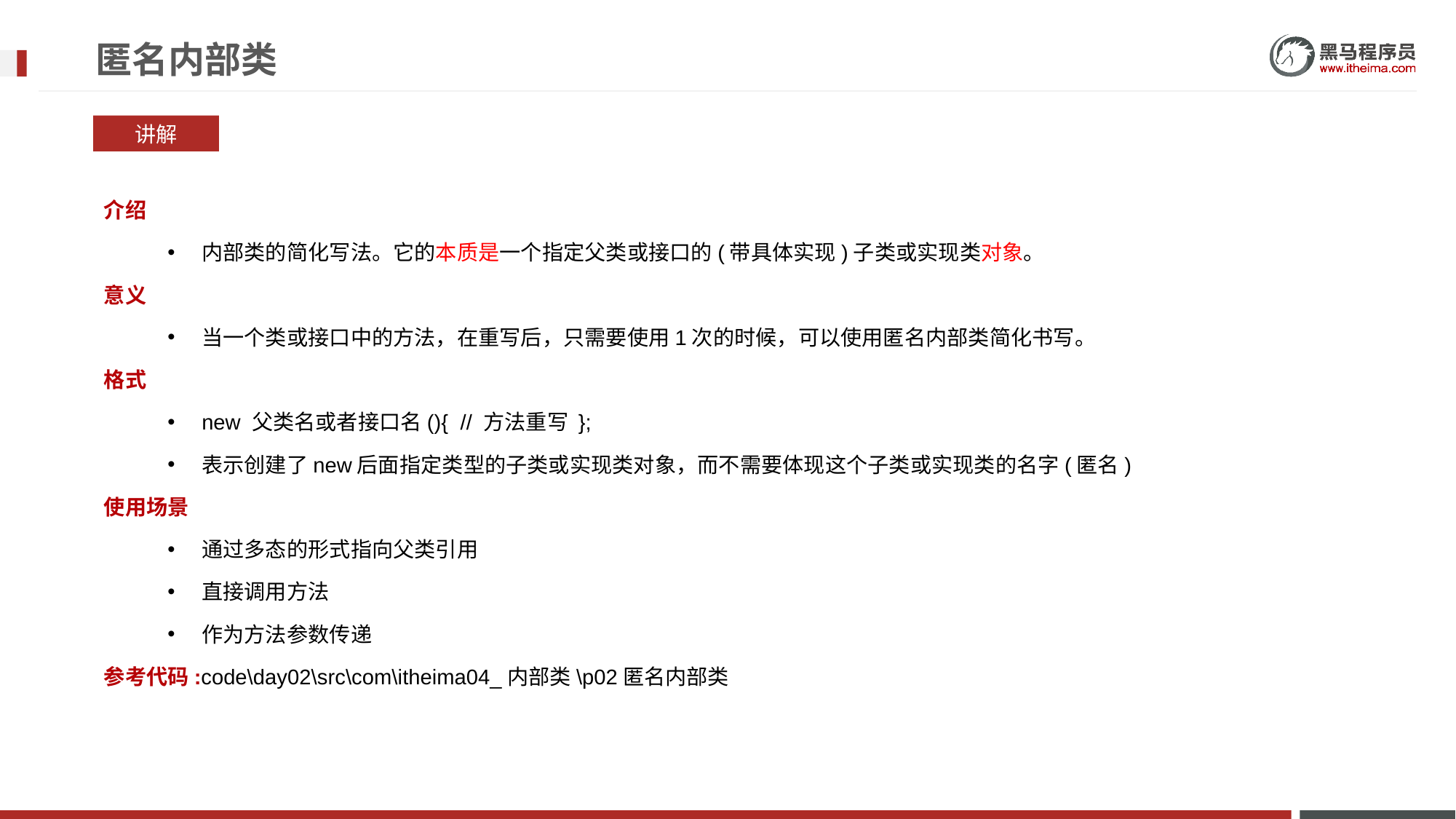

# 匿名内部类
讲解
介绍
内部类的简化写法。它的本质是一个指定父类或接口的(带具体实现)子类或实现类对象。
意义
当一个类或接口中的方法，在重写后，只需要使用1次的时候，可以使用匿名内部类简化书写。
格式
new 父类名或者接口名(){  // 方法重写 };
表示创建了new后面指定类型的子类或实现类对象，而不需要体现这个子类或实现类的名字(匿名)
使用场景
通过多态的形式指向父类引用
直接调用方法
作为方法参数传递
参考代码:code\day02\src\com\itheima04_内部类\p02匿名内部类